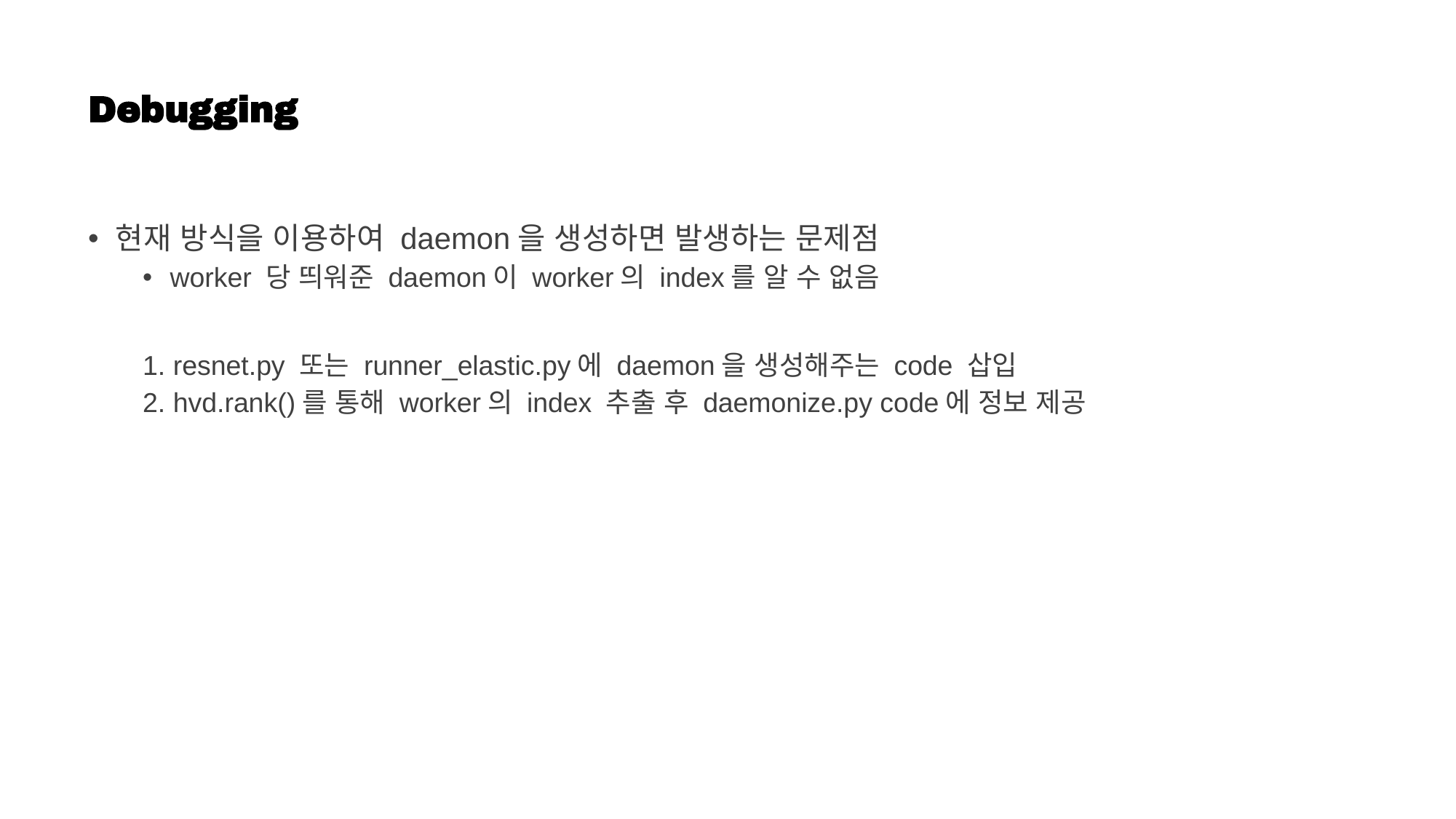

# Debugging
현재 방식을 이용하여 daemon을 생성하면 발생하는 문제점
worker 당 띄워준 daemon이 worker의 index를 알 수 없음

1. resnet.py 또는 runner_elastic.py에 daemon을 생성해주는 code 삽입
2. hvd.rank()를 통해 worker의 index 추출 후 daemonize.py code에 정보 제공